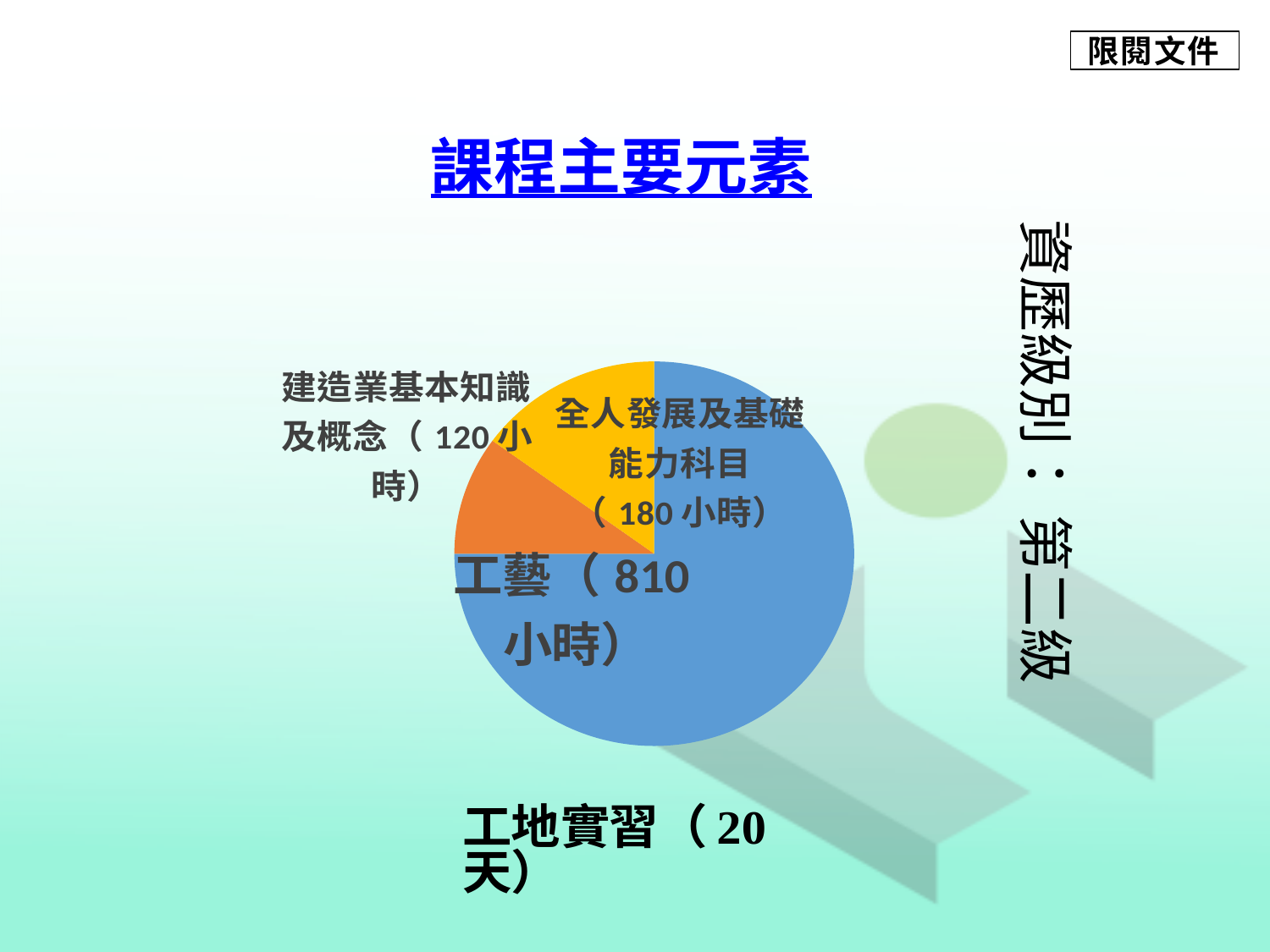

限閱文件

### Chart: 課程主要元素

| Category | 課程元素 |
|---|---|
| 工藝 | 0.75 |
| 理論 | 0.1 |
| 全人發展及基礎能力科目 | 0.15 |

### Chart

| Category |
|---|
資歷級別： 第二級